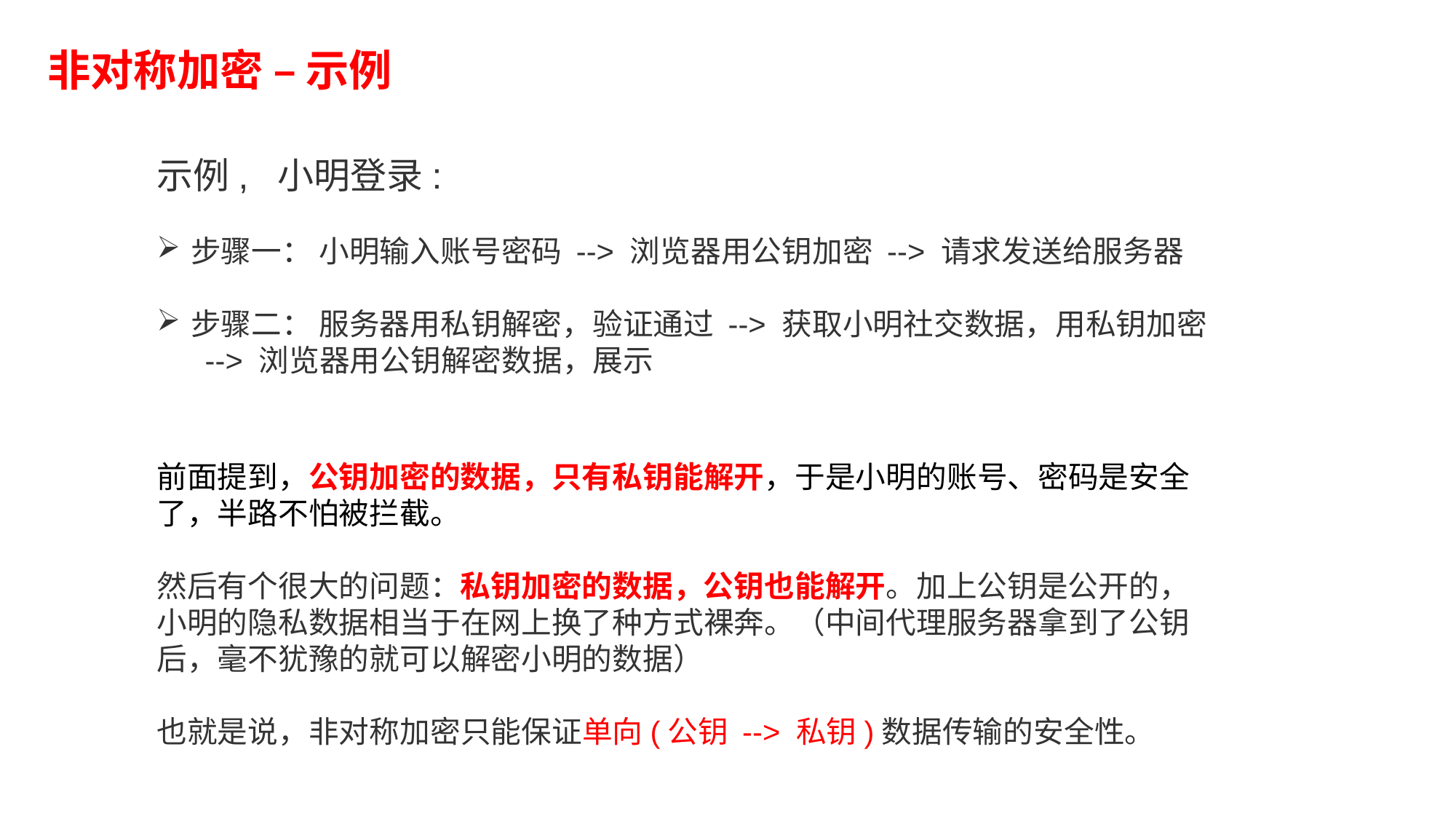

# 非对称加密 – 示例
示例,  小明登录:

步骤一： 小明输入账号密码 --> 浏览器用公钥加密 --> 请求发送给服务器

步骤二： 服务器用私钥解密，验证通过 --> 获取小明社交数据，用私钥加密 --> 浏览器用公钥解密数据，展示

前面提到，公钥加密的数据，只有私钥能解开，于是小明的账号、密码是安全了，半路不怕被拦截。

然后有个很大的问题：私钥加密的数据，公钥也能解开。加上公钥是公开的，小明的隐私数据相当于在网上换了种方式裸奔。（中间代理服务器拿到了公钥后，毫不犹豫的就可以解密小明的数据）

也就是说，非对称加密只能保证单向(公钥 --> 私钥)数据传输的安全性。